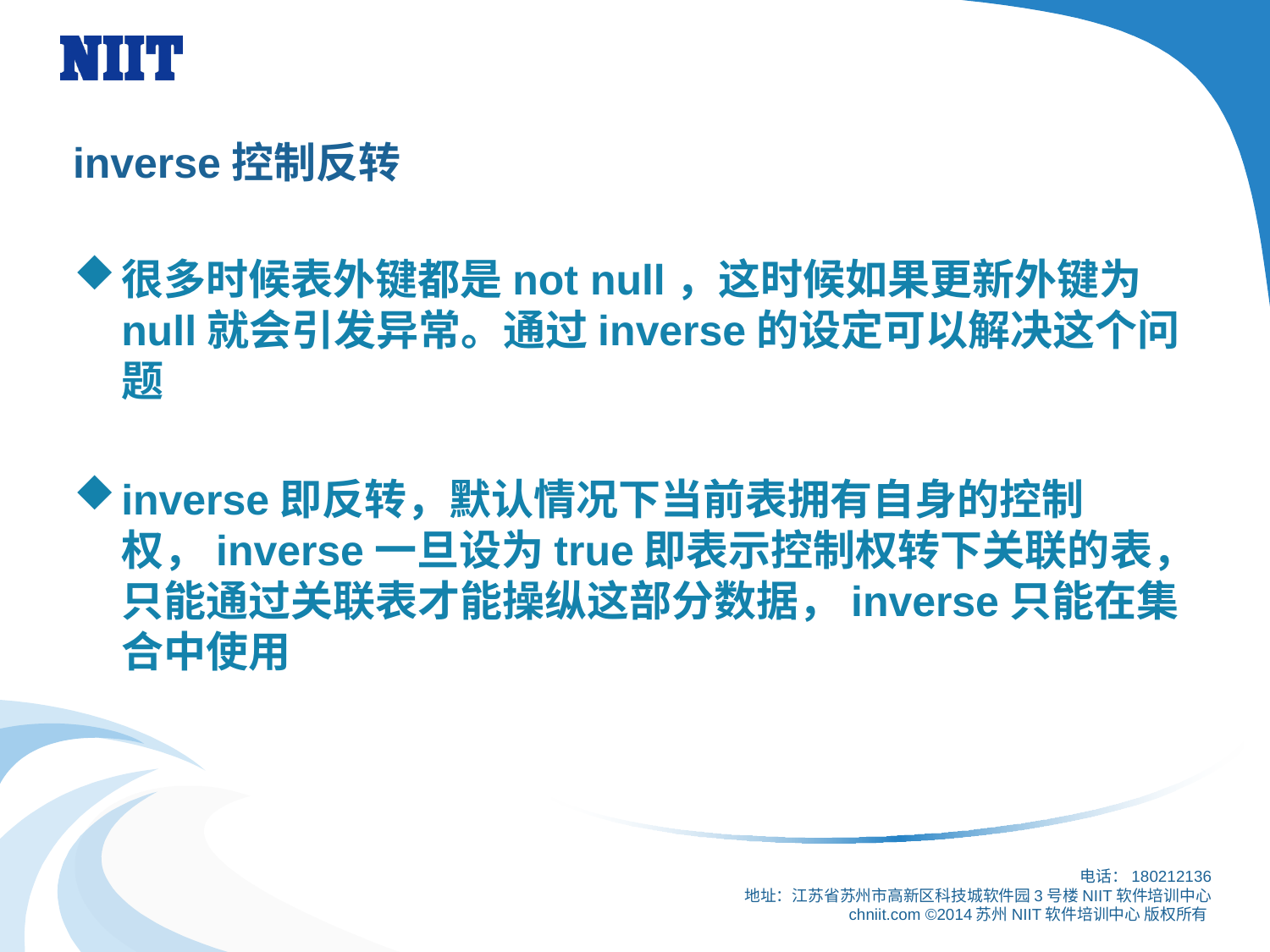

# inverse控制反转
很多时候表外键都是not null，这时候如果更新外键为null就会引发异常。通过inverse的设定可以解决这个问题

inverse即反转，默认情况下当前表拥有自身的控制权，inverse一旦设为true即表示控制权转下关联的表，只能通过关联表才能操纵这部分数据，inverse只能在集合中使用